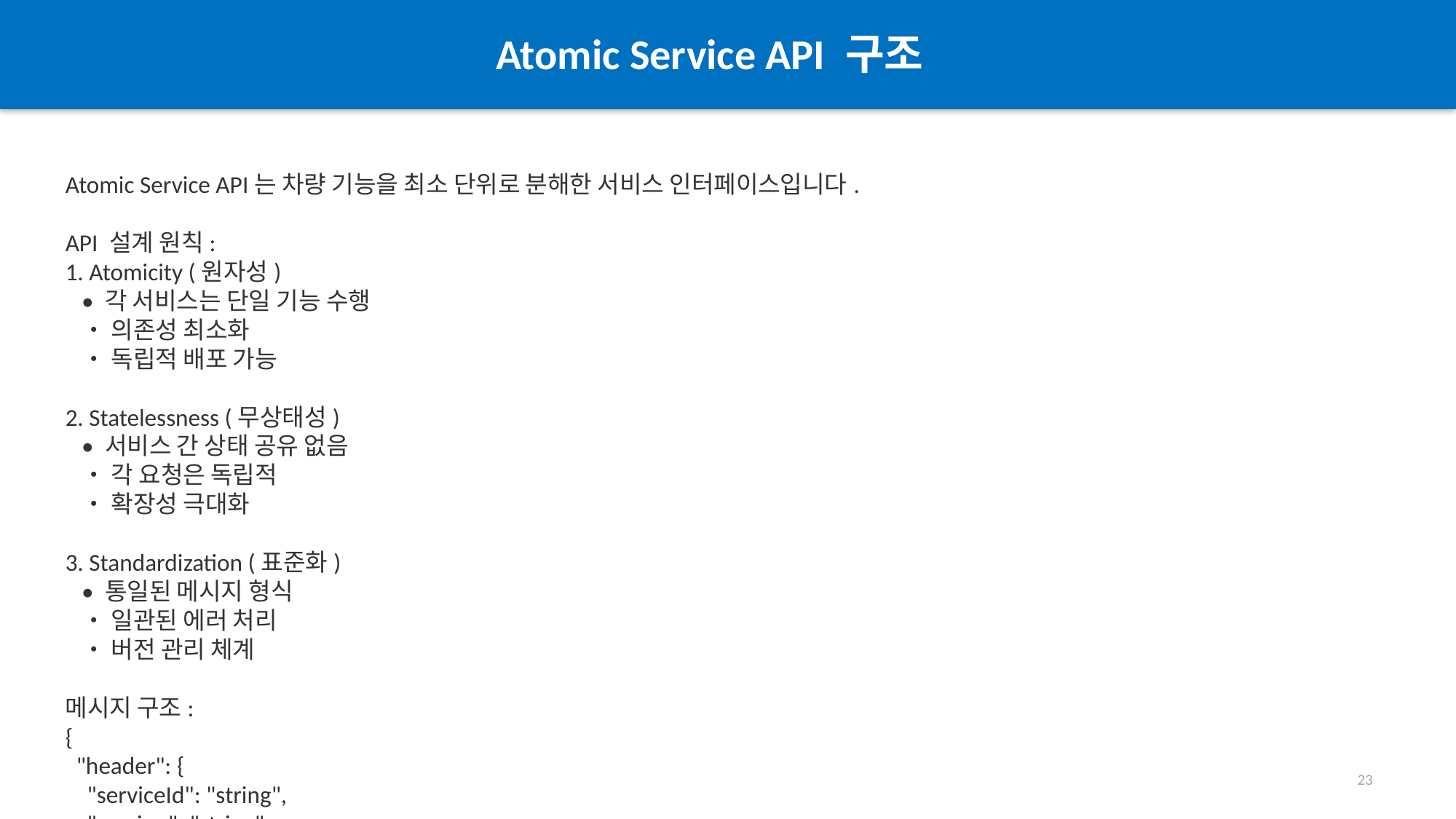

Atomic Service API 구조
#
Atomic Service API는 차량 기능을 최소 단위로 분해한 서비스 인터페이스입니다.
API 설계 원칙:
1. Atomicity (원자성)
   • 각 서비스는 단일 기능 수행
   • 의존성 최소화
   • 독립적 배포 가능
2. Statelessness (무상태성)
   • 서비스 간 상태 공유 없음
   • 각 요청은 독립적
   • 확장성 극대화
3. Standardization (표준화)
   • 통일된 메시지 형식
   • 일관된 에러 처리
   • 버전 관리 체계
메시지 구조:
{
  "header": {
    "serviceId": "string",
    "version": "string",
    "timestamp": "ISO8601",
    "requestId": "UUID"
  },
  "method": "string",
  "params": {},
  "auth": {}
}
23